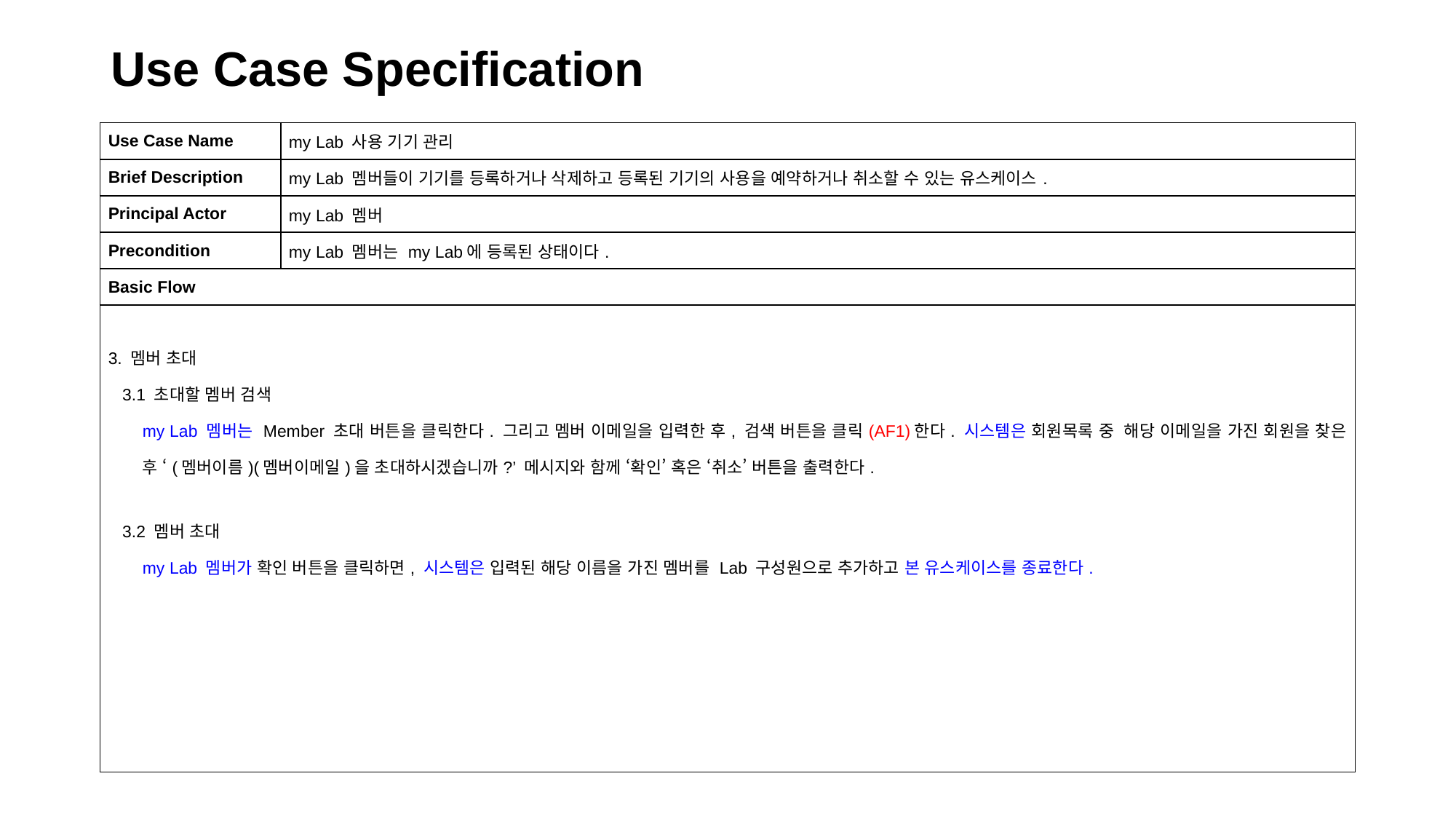

# Use Case Specification
| Use Case Name | my Lab 사용 기기 관리 |
| --- | --- |
| Brief Description | my Lab 멤버들이 기기를 등록하거나 삭제하고 등록된 기기의 사용을 예약하거나 취소할 수 있는 유스케이스. |
| Principal Actor | my Lab 멤버 |
| Precondition | my Lab 멤버는 my Lab에 등록된 상태이다. |
| Basic Flow |  |
| 3. 멤버 초대 3.1 초대할 멤버 검색 my Lab 멤버는 Member 초대 버튼을 클릭한다. 그리고 멤버 이메일을 입력한 후, 검색 버튼을 클릭(AF1)한다. 시스템은 회원목록 중 해당 이메일을 가진 회원을 찾은 후 ‘(멤버이름)(멤버이메일)을 초대하시겠습니까?’ 메시지와 함께 ‘확인’ 혹은 ‘취소’ 버튼을 출력한다. 3.2 멤버 초대 my Lab 멤버가 확인 버튼을 클릭하면, 시스템은 입력된 해당 이름을 가진 멤버를 Lab 구성원으로 추가하고 본 유스케이스를 종료한다. |  |